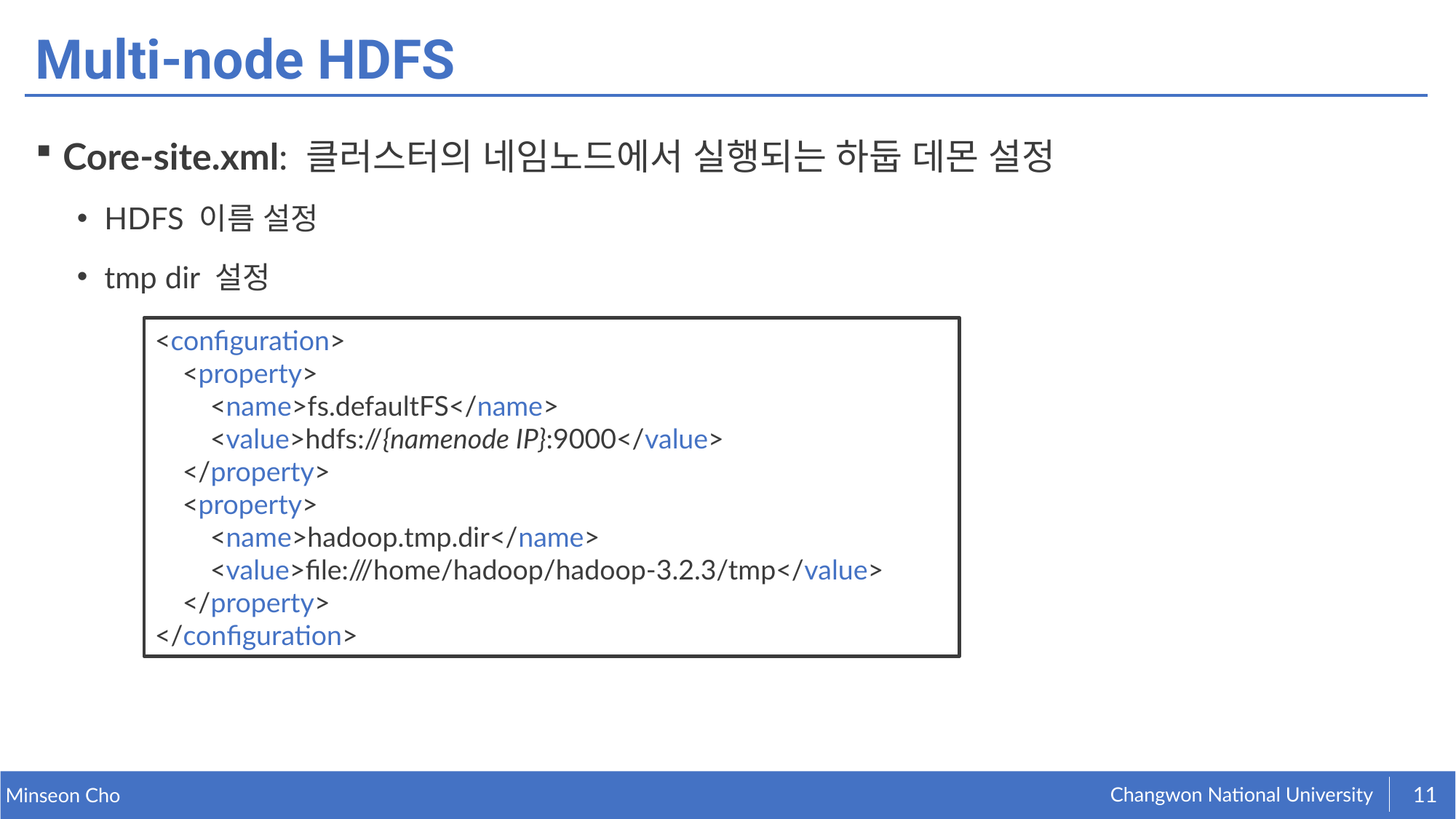

# Multi-node HDFS
Core-site.xml: 클러스터의 네임노드에서 실행되는 하둡 데몬 설정
HDFS 이름 설정
tmp dir 설정

<configuration>
    <property>
        <name>fs.defaultFS</name>
        <value>hdfs://{namenode IP}:9000</value>
    </property>
    <property>
        <name>hadoop.tmp.dir</name>
        <value>file:///home/hadoop/hadoop-3.2.3/tmp</value>
    </property>
</configuration>
11